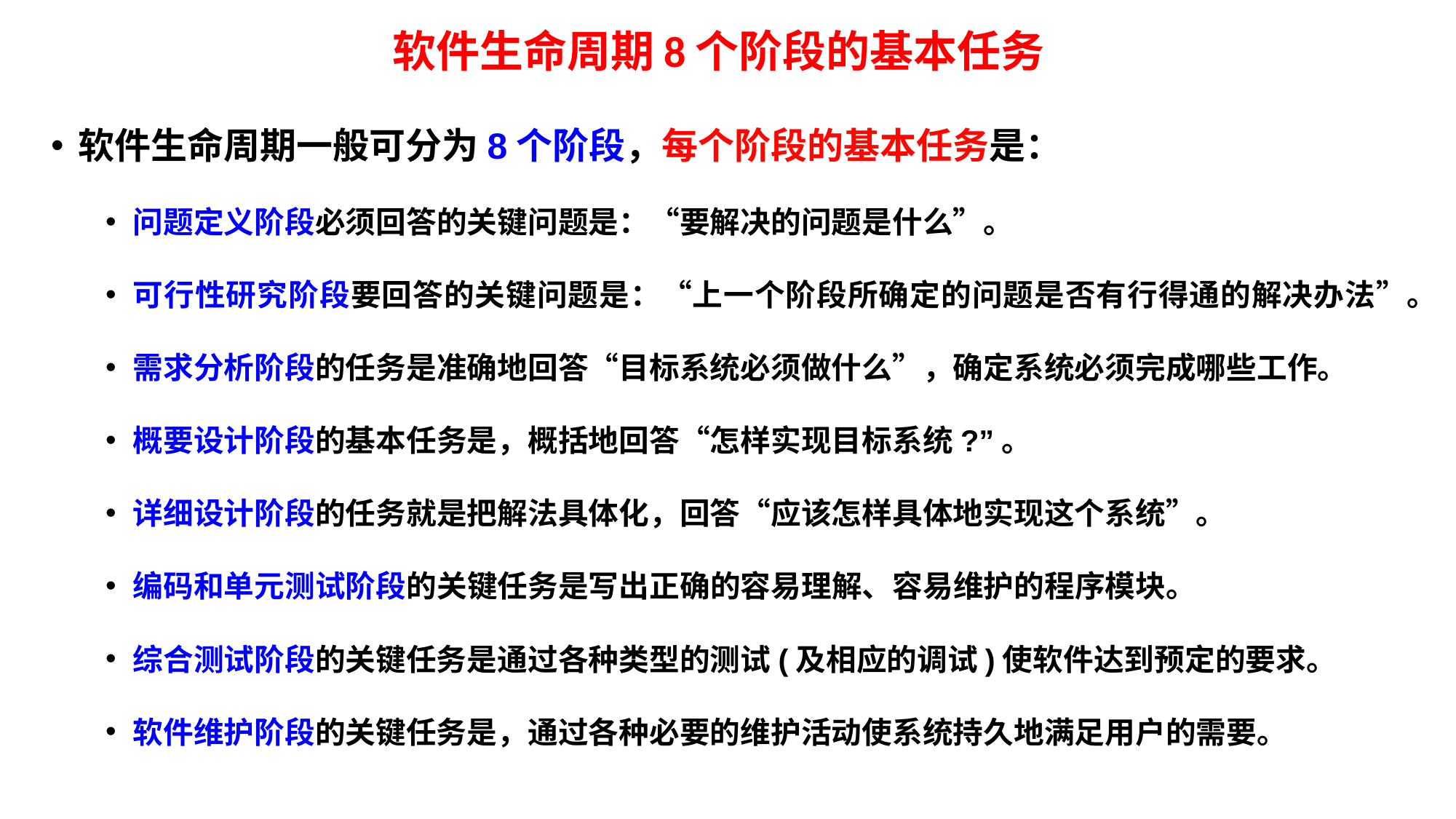

# 软件生命周期8个阶段的基本任务
软件生命周期一般可分为8个阶段，每个阶段的基本任务是：
问题定义阶段必须回答的关键问题是：“要解决的问题是什么”。
可行性研究阶段要回答的关键问题是：“上一个阶段所确定的问题是否有行得通的解决办法”。
需求分析阶段的任务是准确地回答“目标系统必须做什么”，确定系统必须完成哪些工作。
概要设计阶段的基本任务是，概括地回答“怎样实现目标系统?”。
详细设计阶段的任务就是把解法具体化，回答“应该怎样具体地实现这个系统”。
编码和单元测试阶段的关键任务是写出正确的容易理解、容易维护的程序模块。
综合测试阶段的关键任务是通过各种类型的测试(及相应的调试)使软件达到预定的要求。
软件维护阶段的关键任务是，通过各种必要的维护活动使系统持久地满足用户的需要。